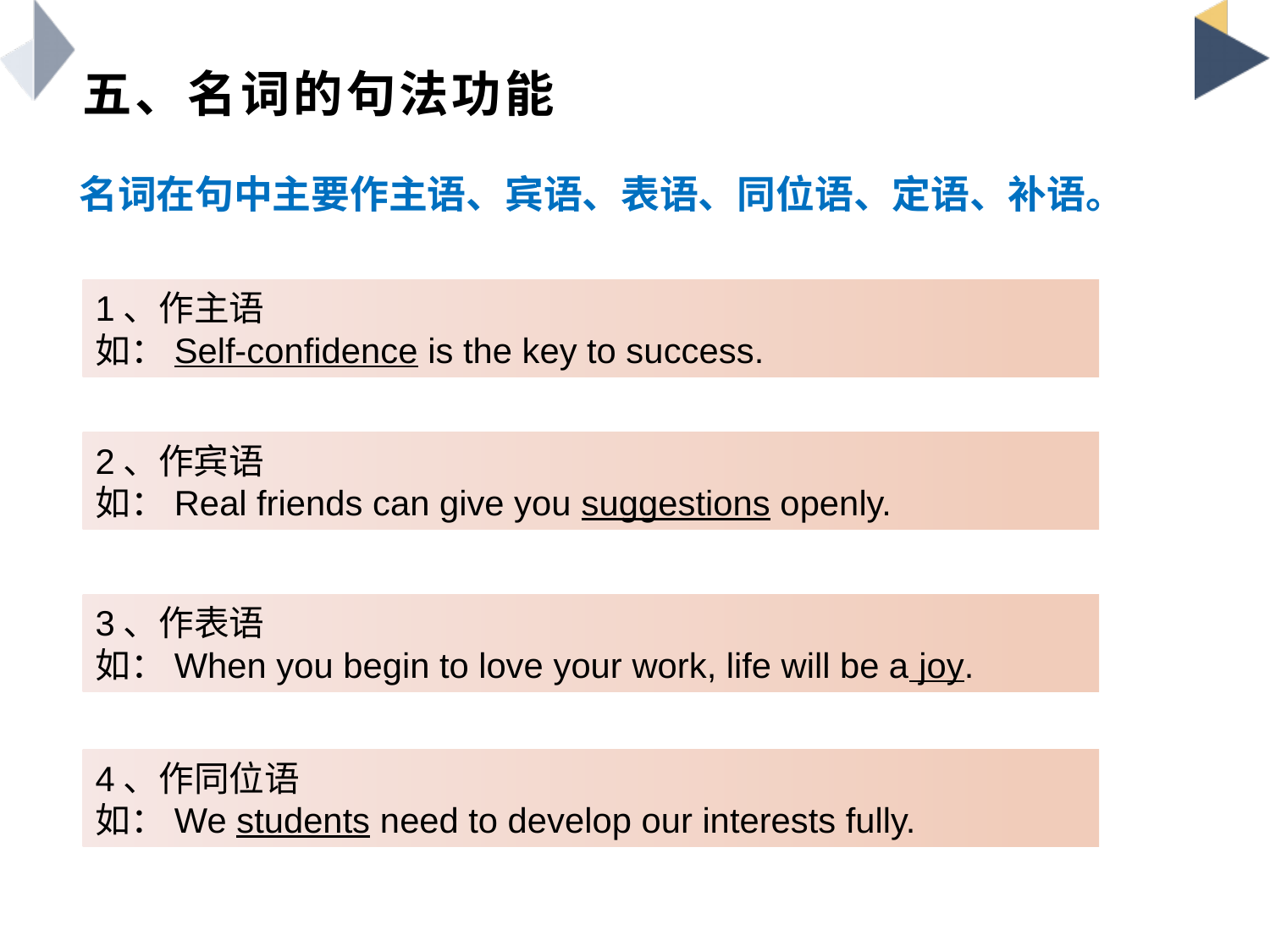

# 五、名词的句法功能
名词在句中主要作主语、宾语、表语、同位语、定语、补语。
1、作主语
如：Self-confidence is the key to success.
2、作宾语
如：Real friends can give you suggestions openly.
3、作表语
如：When you begin to love your work, life will be a joy.
4、作同位语
如：We students need to develop our interests fully.